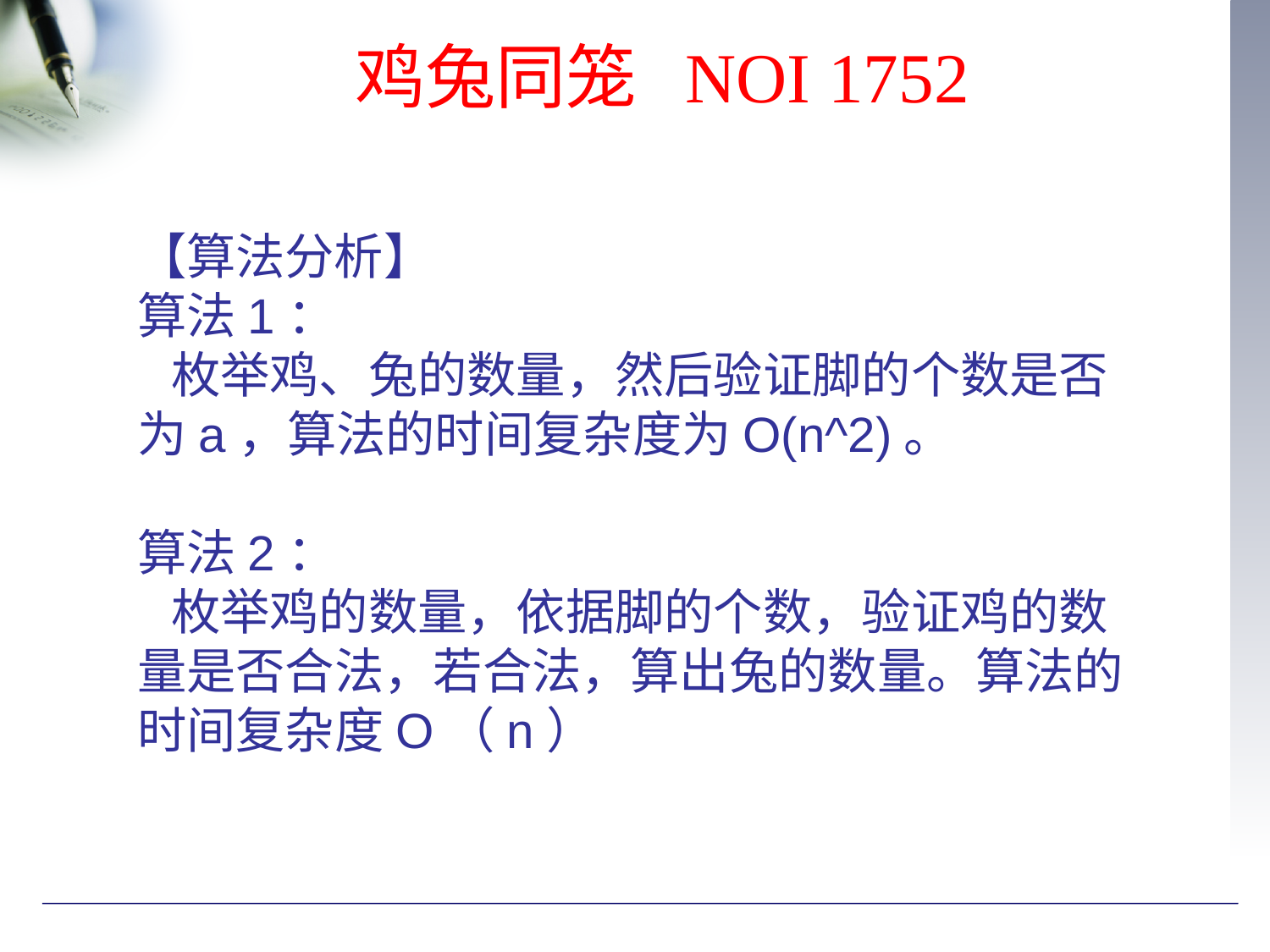

鸡兔同笼  NOI 1752
【算法分析】
算法1：
  枚举鸡、兔的数量，然后验证脚的个数是否为a，算法的时间复杂度为O(n^2)。

算法2：
  枚举鸡的数量，依据脚的个数，验证鸡的数量是否合法，若合法，算出兔的数量。算法的时间复杂度O（n）